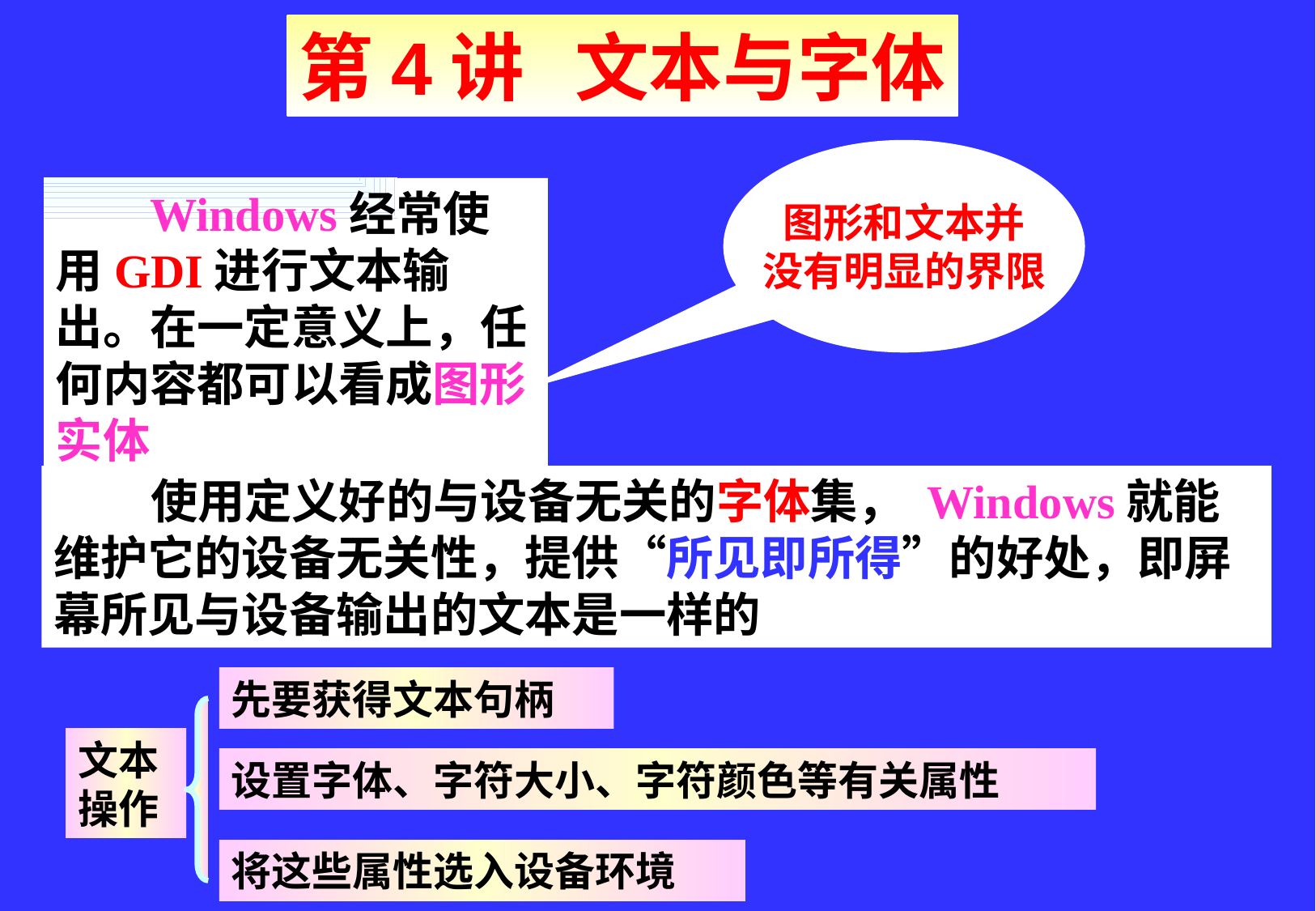

第4讲   文本与字体
图形和文本并
没有明显的界限
        Windows经常使用GDI进行文本输出。在一定意义上，任何内容都可以看成图形实体
        使用定义好的与设备无关的字体集， Windows就能维护它的设备无关性，提供“所见即所得”的好处，即屏幕所见与设备输出的文本是一样的
先要获得文本句柄

文本操作
设置字体、字符大小、字符颜色等有关属性
将这些属性选入设备环境
1